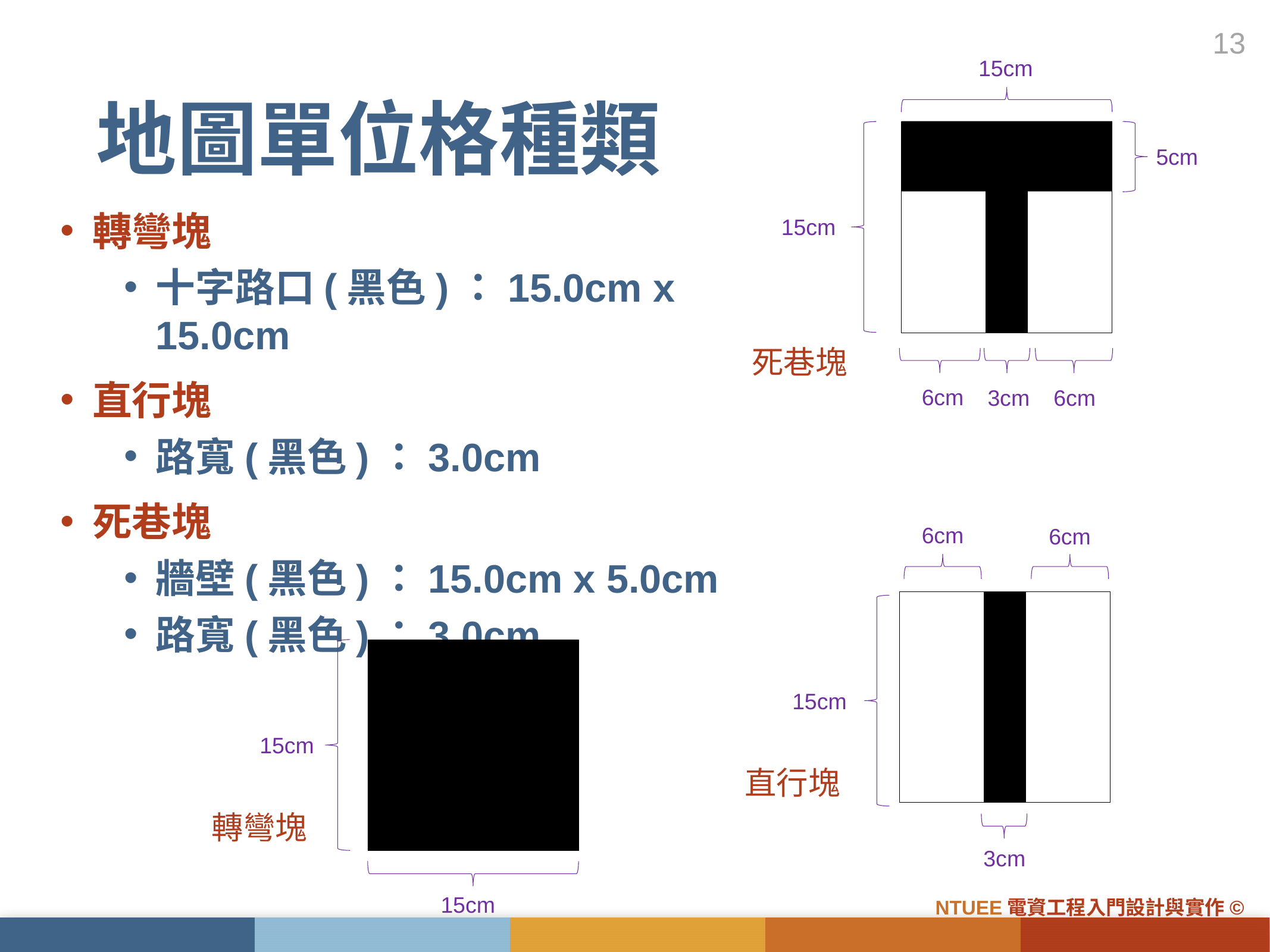

13
15cm
# 地圖單位格種類

5cm
轉彎塊
十字路口(黑色)：15.0cm x 15.0cm
直行塊
路寬(黑色)：3.0cm
死巷塊
牆壁(黑色)：15.0cm x 5.0cm
路寬(黑色)：3.0cm
15cm

死巷塊
6cm
3cm
6cm
6cm
6cm

15cm
15cm
直行塊

轉彎塊

3cm
15cm